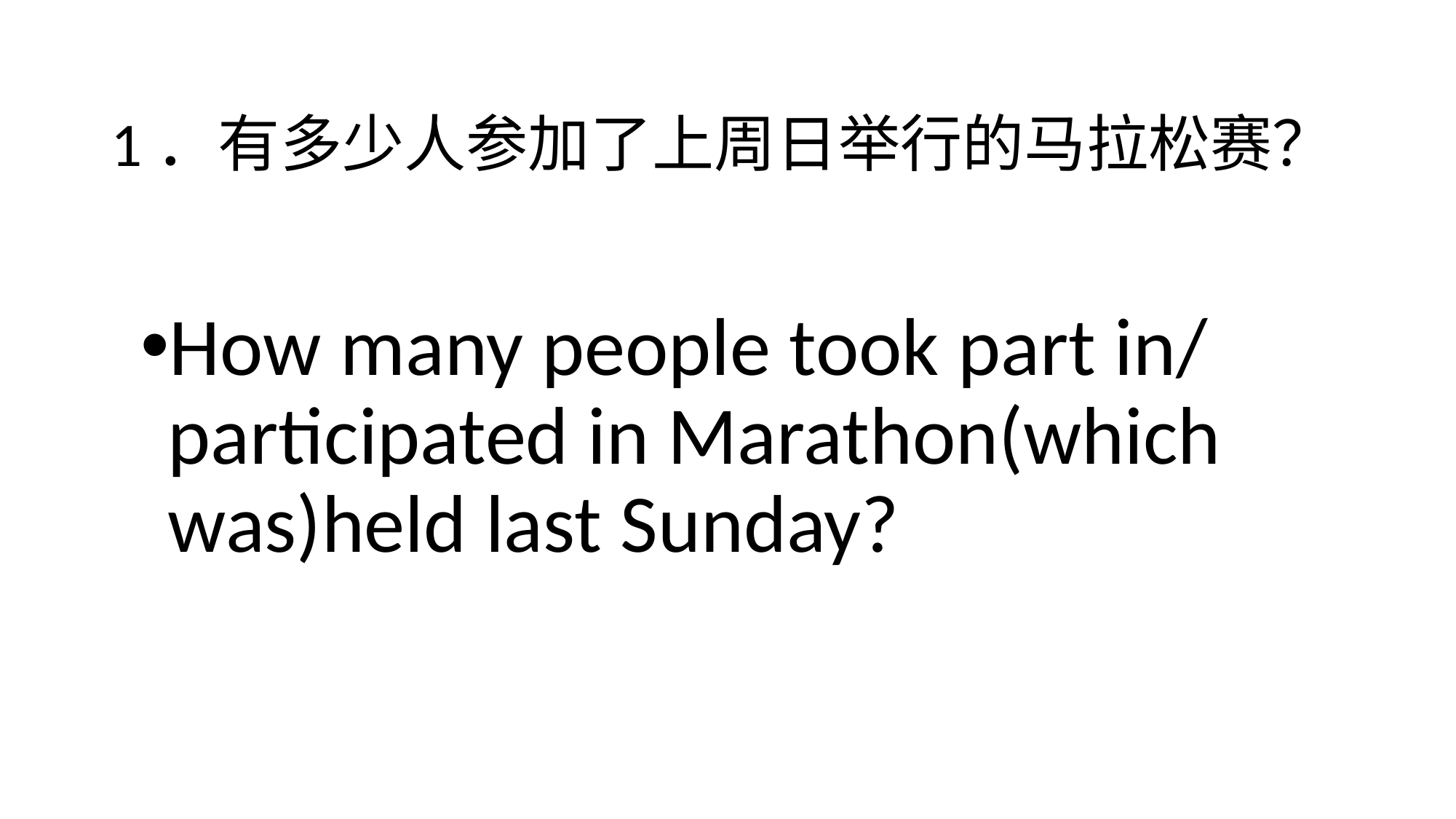

# 1．有多少人参加了上周日举行的马拉松赛？
How many people took part in/ participated in Marathon(which was)held last Sunday?